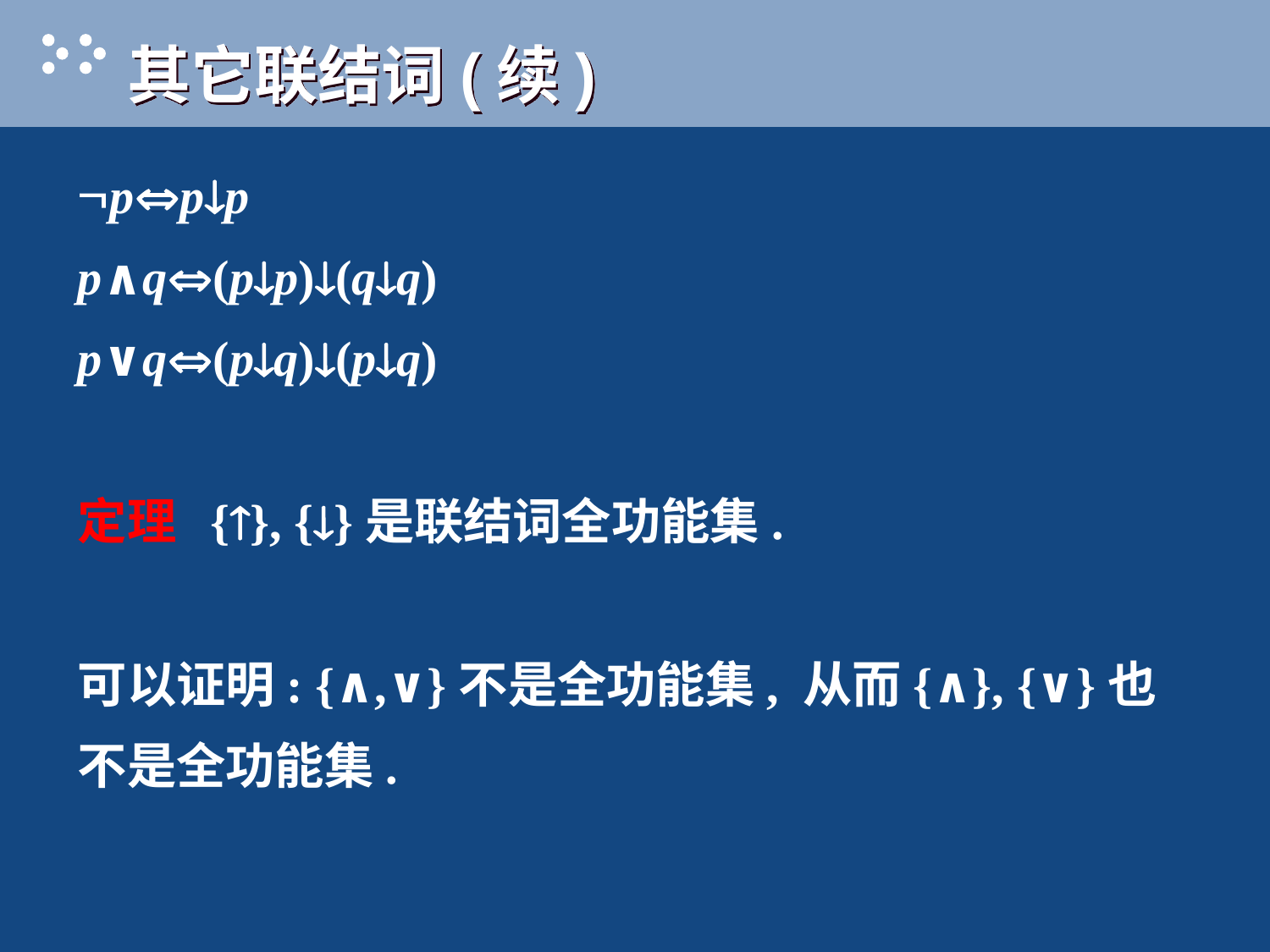

# 其它联结词(续)
¬p⇔p↓p
p∧q⇔(p↓p)↓(q↓q)
p∨q⇔(p↓q)↓(p↓q)

定理  {↑}, {↓}是联结词全功能集.

可以证明: {∧,∨}不是全功能集, 从而{∧}, {∨}也
不是全功能集.